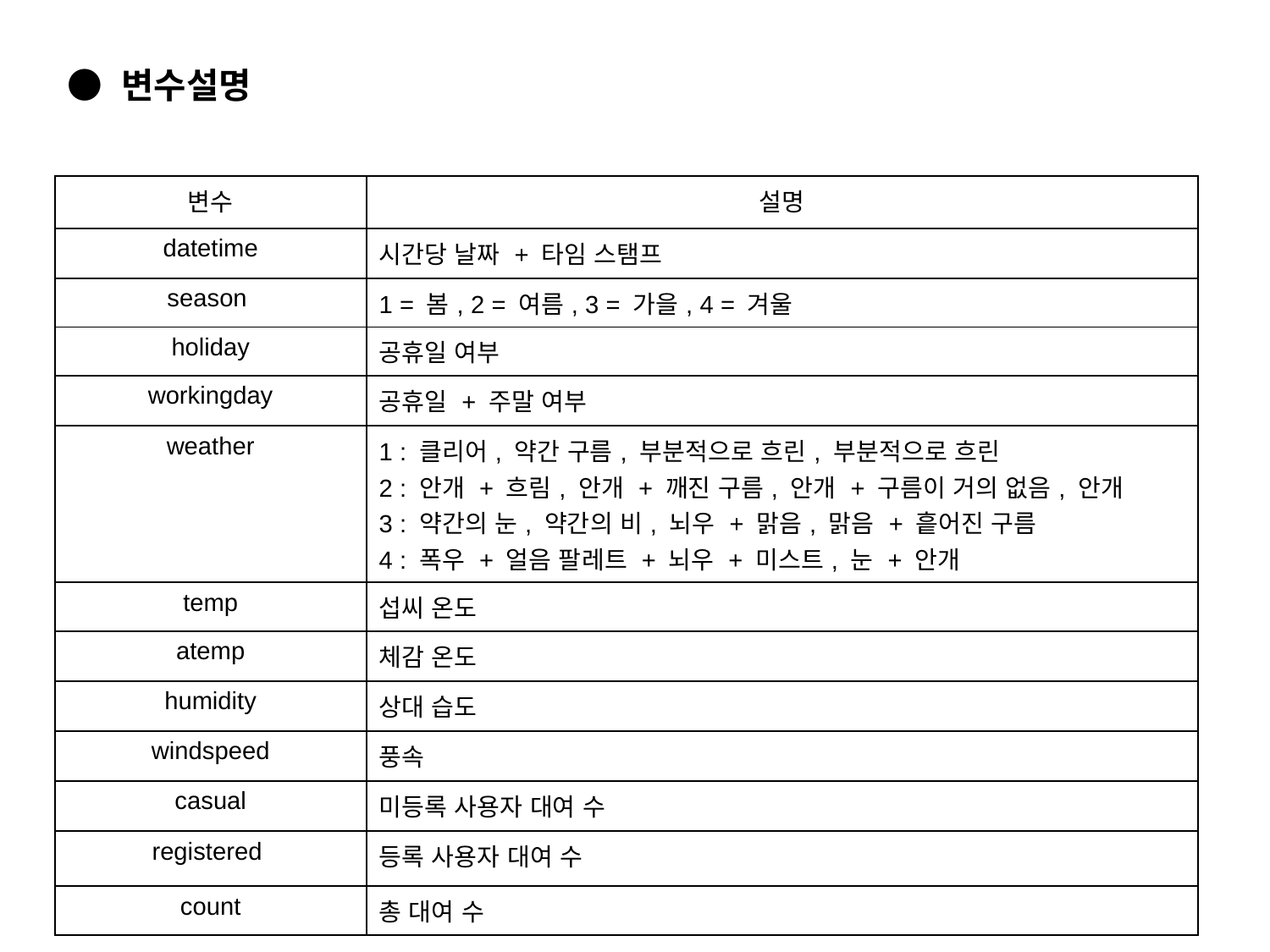

● 변수설명
| 변수 | 설명 |
| --- | --- |
| datetime | 시간당 날짜 + 타임 스탬프 |
| season | 1 = 봄, 2 = 여름, 3 = 가을, 4 = 겨울 |
| holiday | 공휴일 여부 |
| workingday | 공휴일 + 주말 여부 |
| weather | 1 : 클리어, 약간 구름, 부분적으로 흐린, 부분적으로 흐린  2 : 안개 + 흐림, 안개 + 깨진 구름, 안개 + 구름이 거의 없음, 안개  3 : 약간의 눈, 약간의 비, 뇌우 + 맑음, 맑음 + 흩어진 구름  4 : 폭우 + 얼음 팔레트 + 뇌우 + 미스트, 눈 + 안개 |
| temp | 섭씨 온도 |
| atemp | 체감 온도 |
| humidity | 상대 습도 |
| windspeed | 풍속 |
| casual | 미등록 사용자 대여 수 |
| registered | 등록 사용자 대여 수 |
| count | 총 대여 수 |